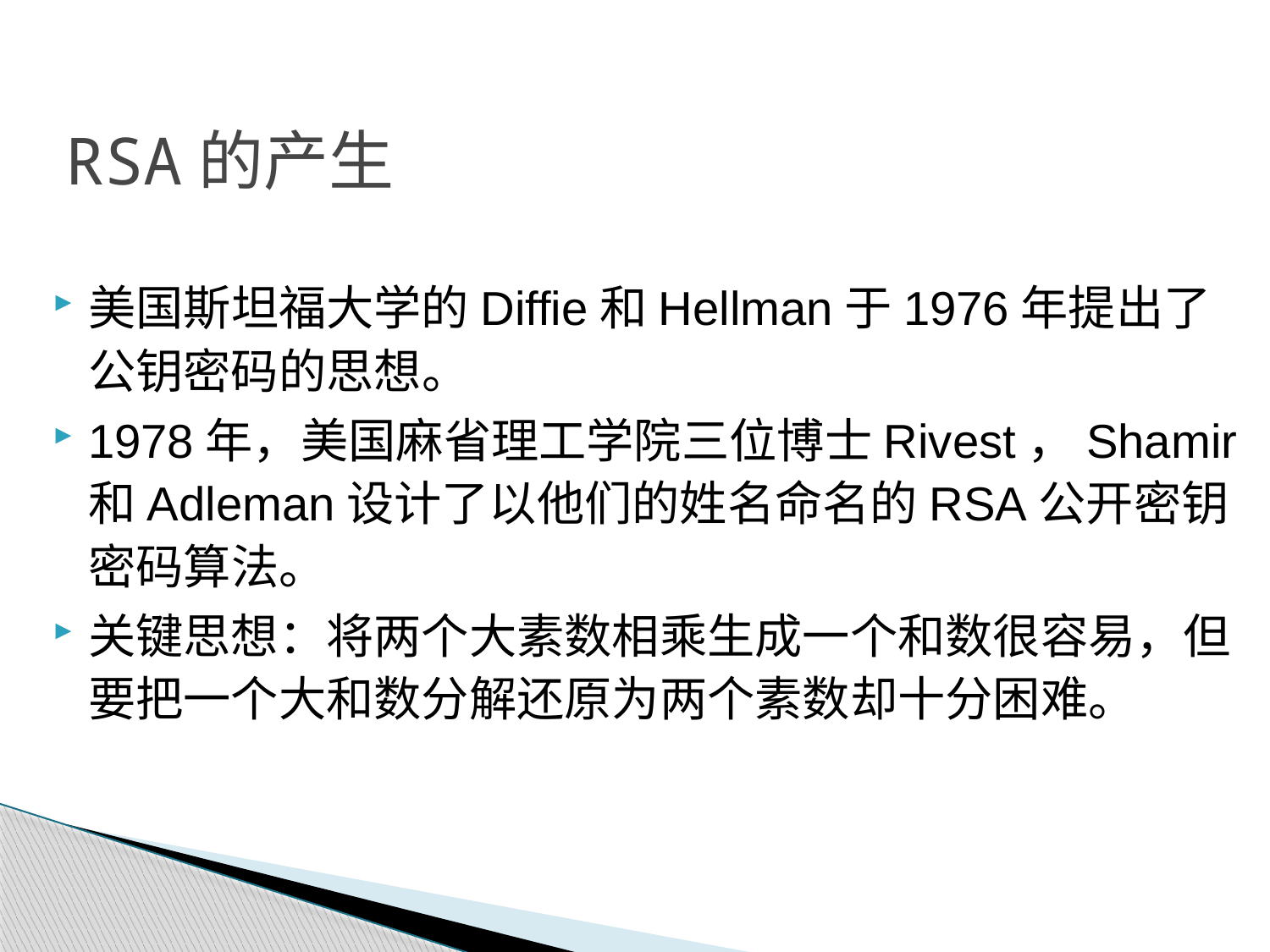

# RSA的产生
美国斯坦福大学的Diffie和Hellman于1976年提出了公钥密码的思想。
1978年，美国麻省理工学院三位博士Rivest，Shamir和Adleman设计了以他们的姓名命名的RSA公开密钥密码算法。
关键思想：将两个大素数相乘生成一个和数很容易，但要把一个大和数分解还原为两个素数却十分困难。